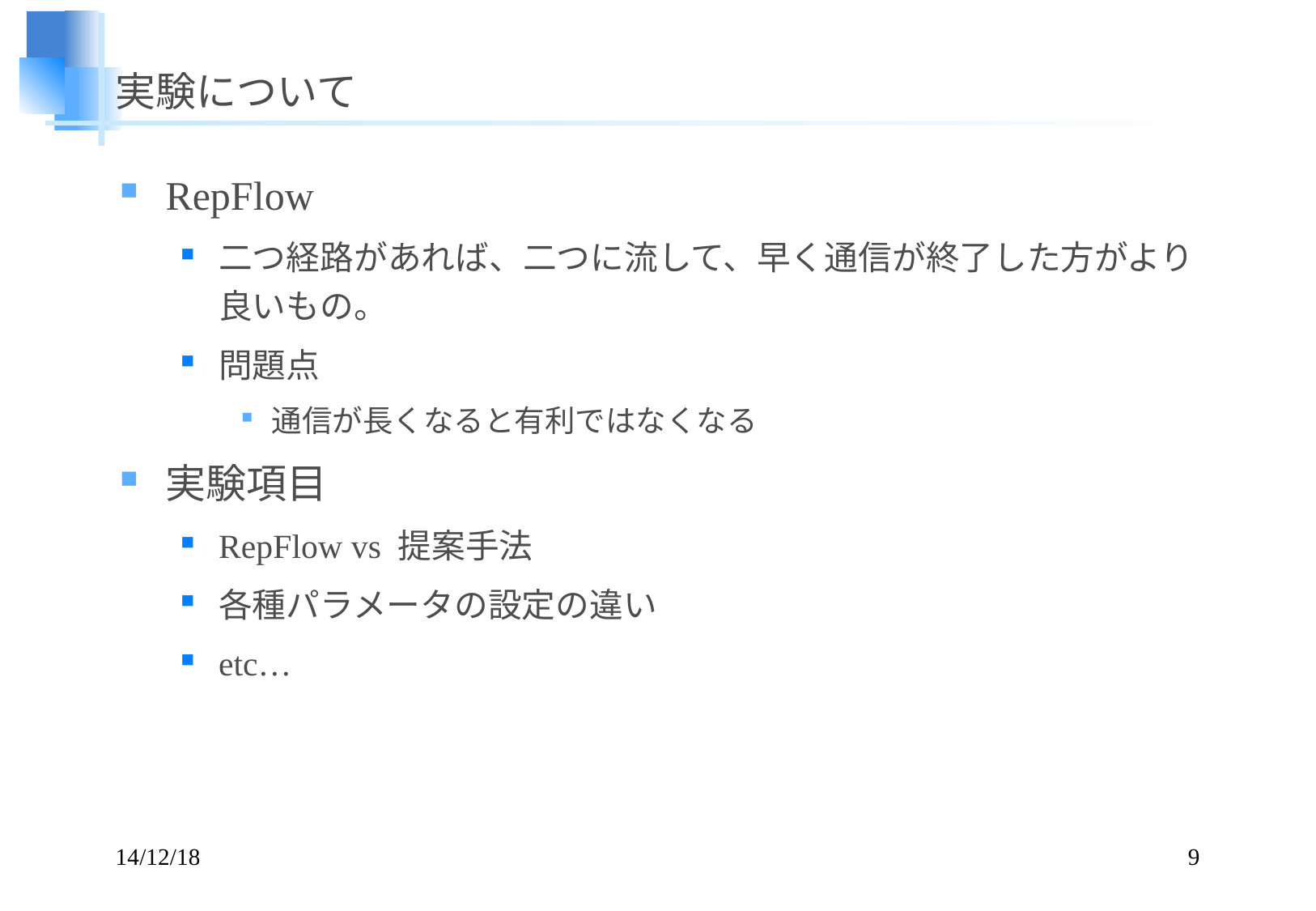

# 実験について
RepFlow
二つ経路があれば、二つに流して、早く通信が終了した方がより良いもの。
問題点
通信が長くなると有利ではなくなる
実験項目
RepFlow vs 提案手法
各種パラメータの設定の違い
etc…
14/12/18
9